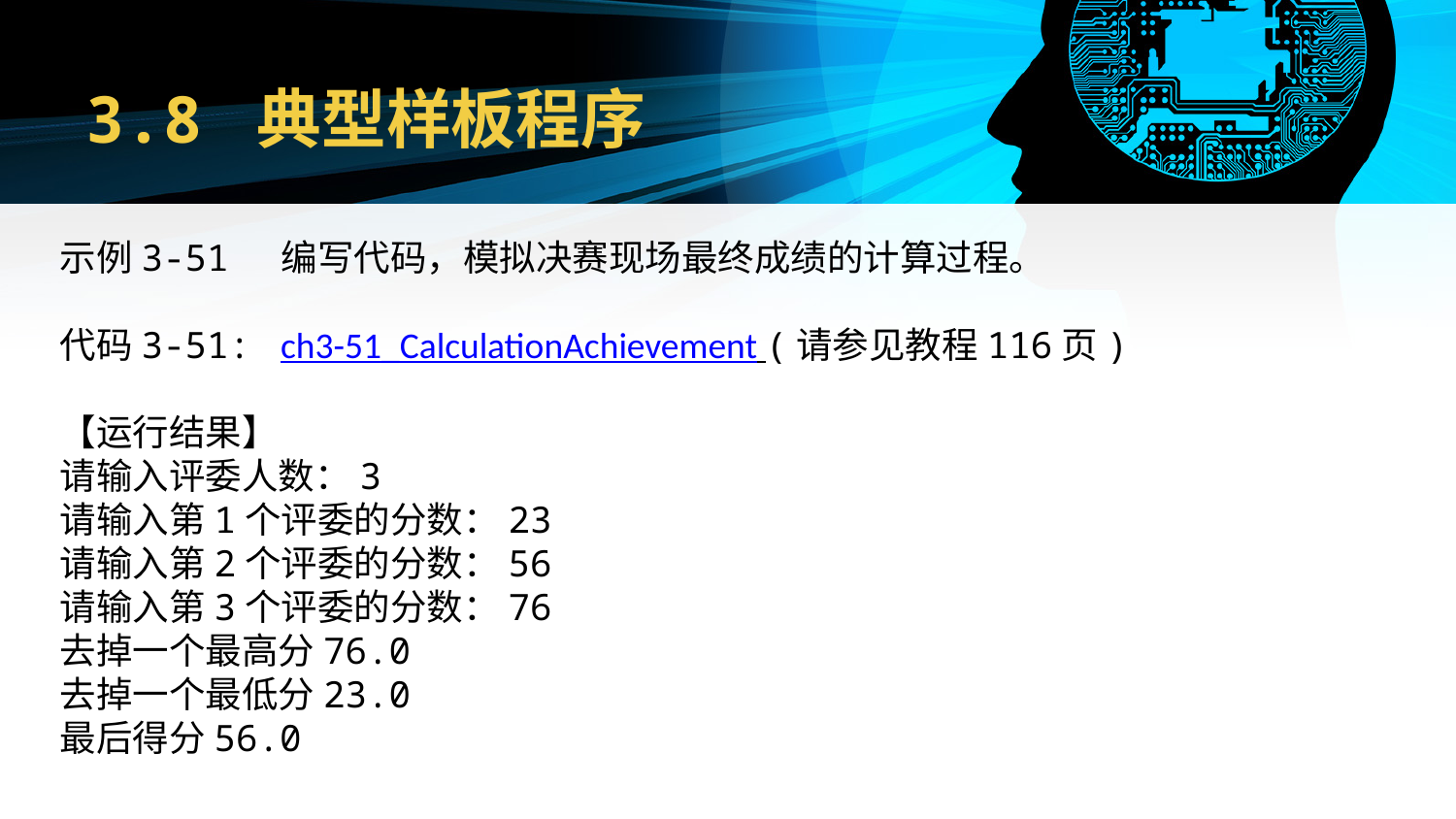

# 3.8 典型样板程序
示例3-51  编写代码，模拟决赛现场最终成绩的计算过程。

代码3-51:  ch3-51_CalculationAchievement (请参见教程116页)

【运行结果】
请输入评委人数：3
请输入第1个评委的分数：23
请输入第2个评委的分数：56
请输入第3个评委的分数：76
去掉一个最高分76.0
去掉一个最低分23.0
最后得分56.0